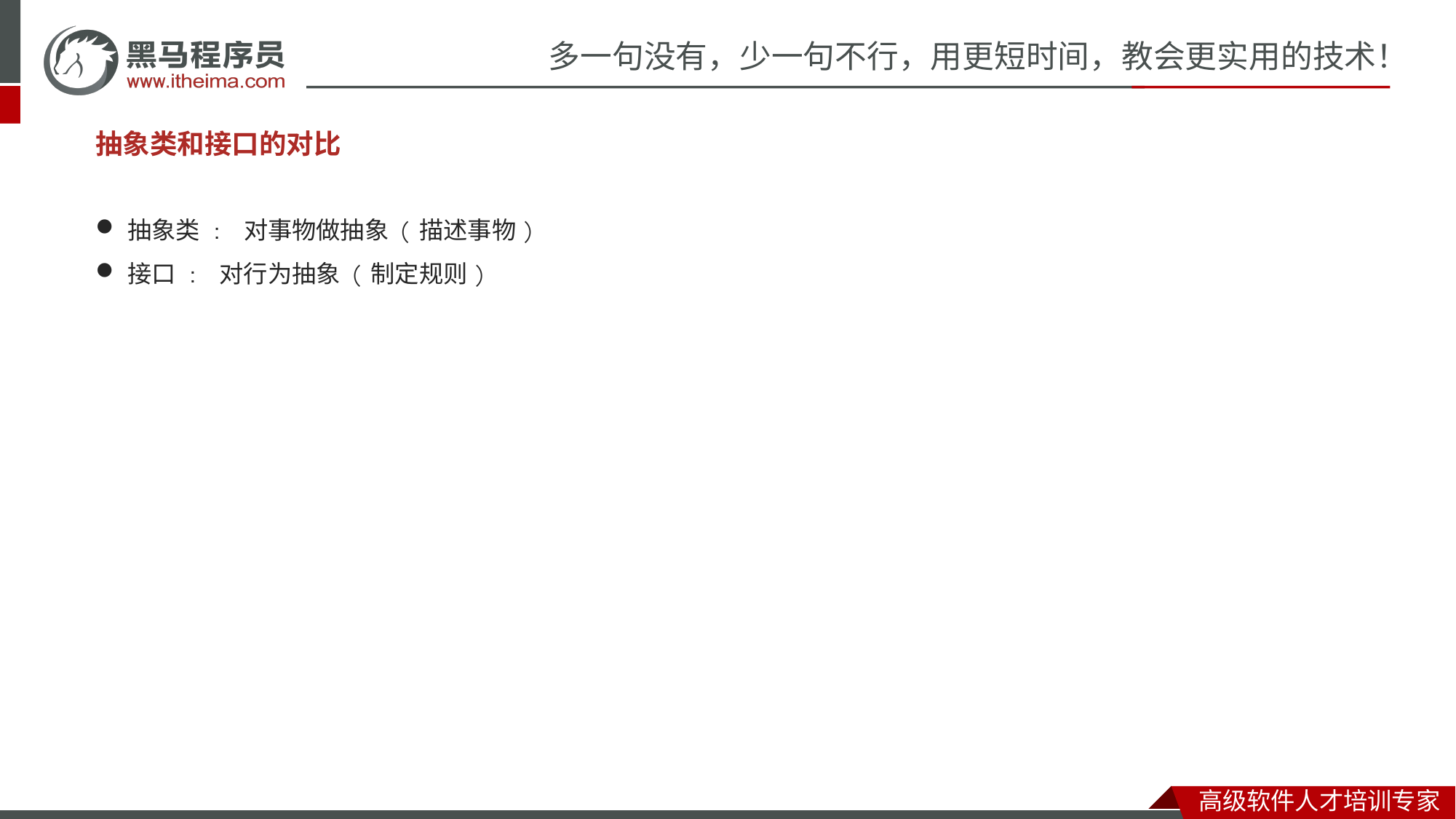

#

抽象类和接口的对比
抽象类 : 对事物做抽象 (描述事物)
接口 : 对行为抽象 (制定规则)